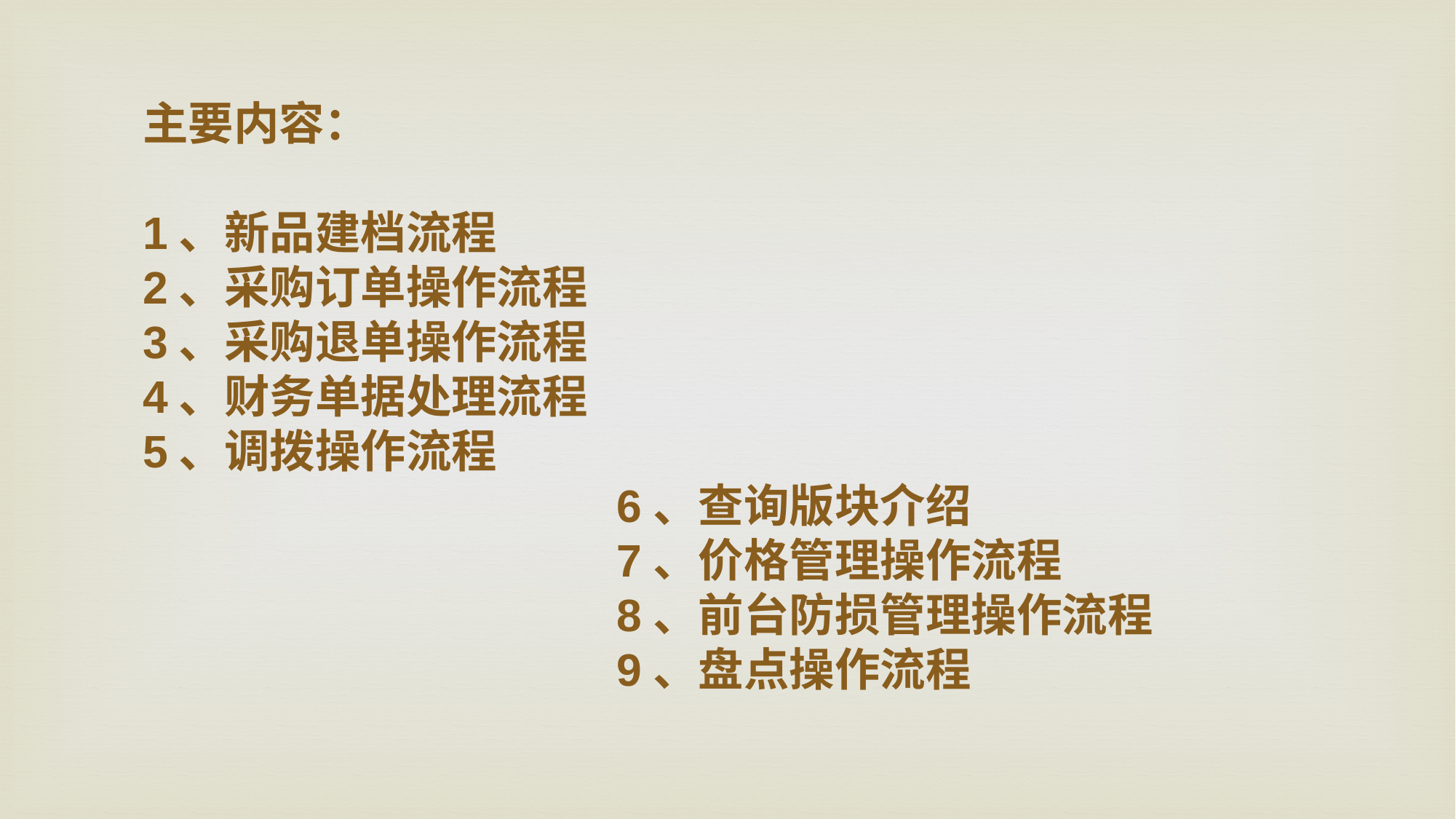

主要内容：

1、新品建档流程
2、采购订单操作流程
3、采购退单操作流程
4、财务单据处理流程
5、调拨操作流程
				   6、查询版块介绍
				   7、价格管理操作流程
				   8、前台防损管理操作流程
				   9、盘点操作流程